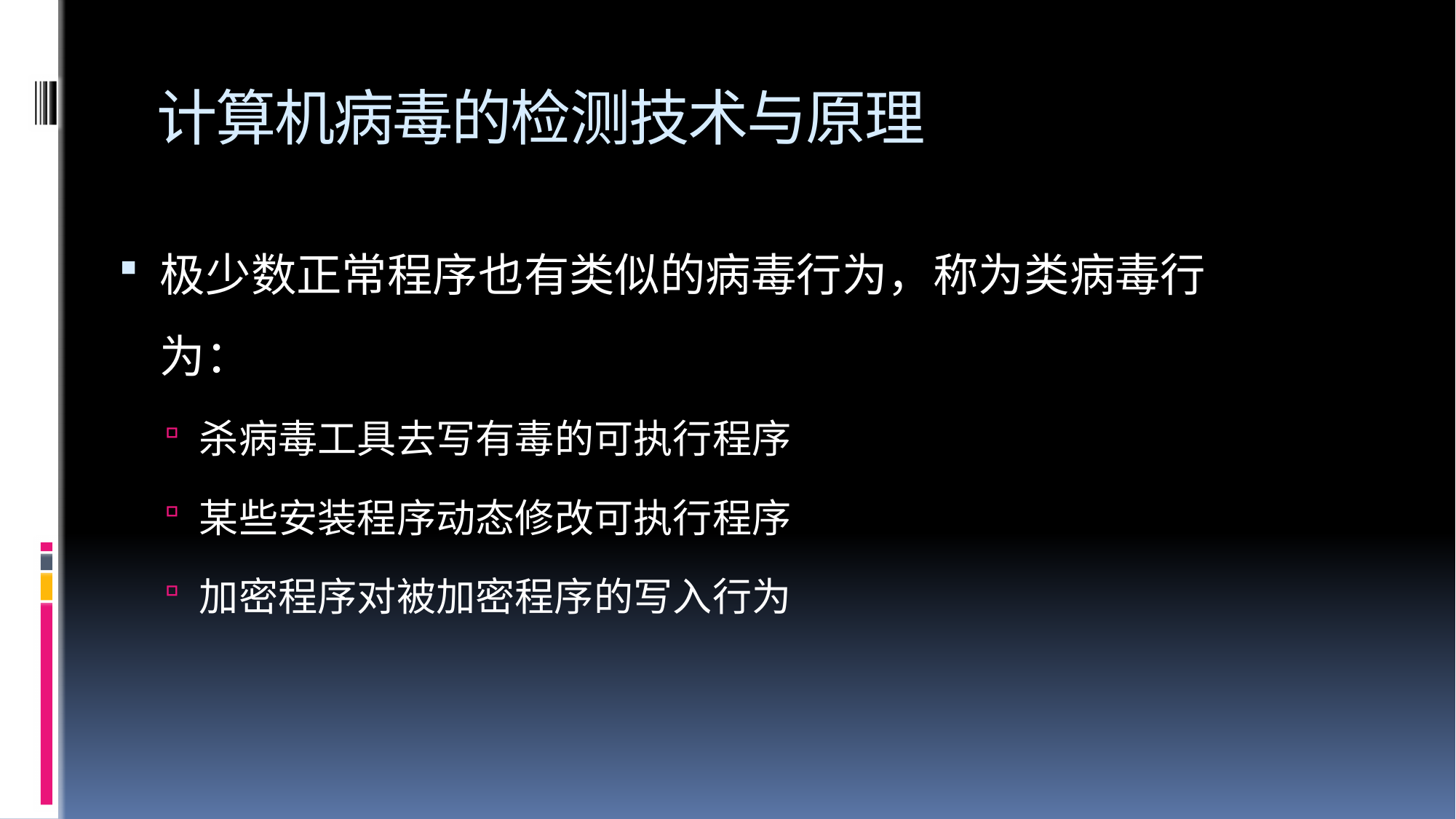

# 计算机病毒的检测技术与原理
极少数正常程序也有类似的病毒行为，称为类病毒行为：
杀病毒工具去写有毒的可执行程序
某些安装程序动态修改可执行程序
加密程序对被加密程序的写入行为